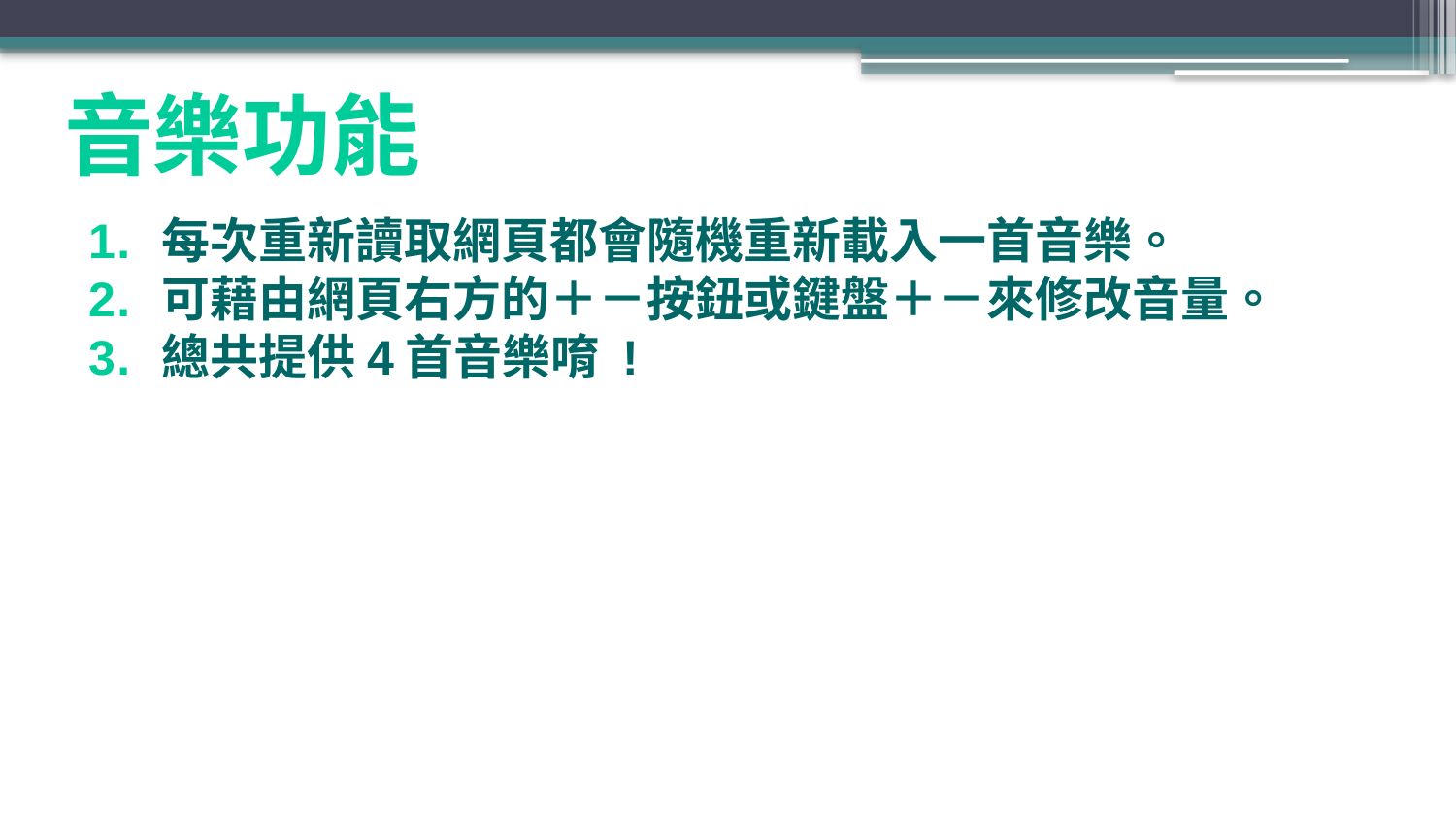

# 音樂功能
每次重新讀取網頁都會隨機重新載入一首音樂。
可藉由網頁右方的＋－按鈕或鍵盤＋－來修改音量。
總共提供4首音樂唷 !